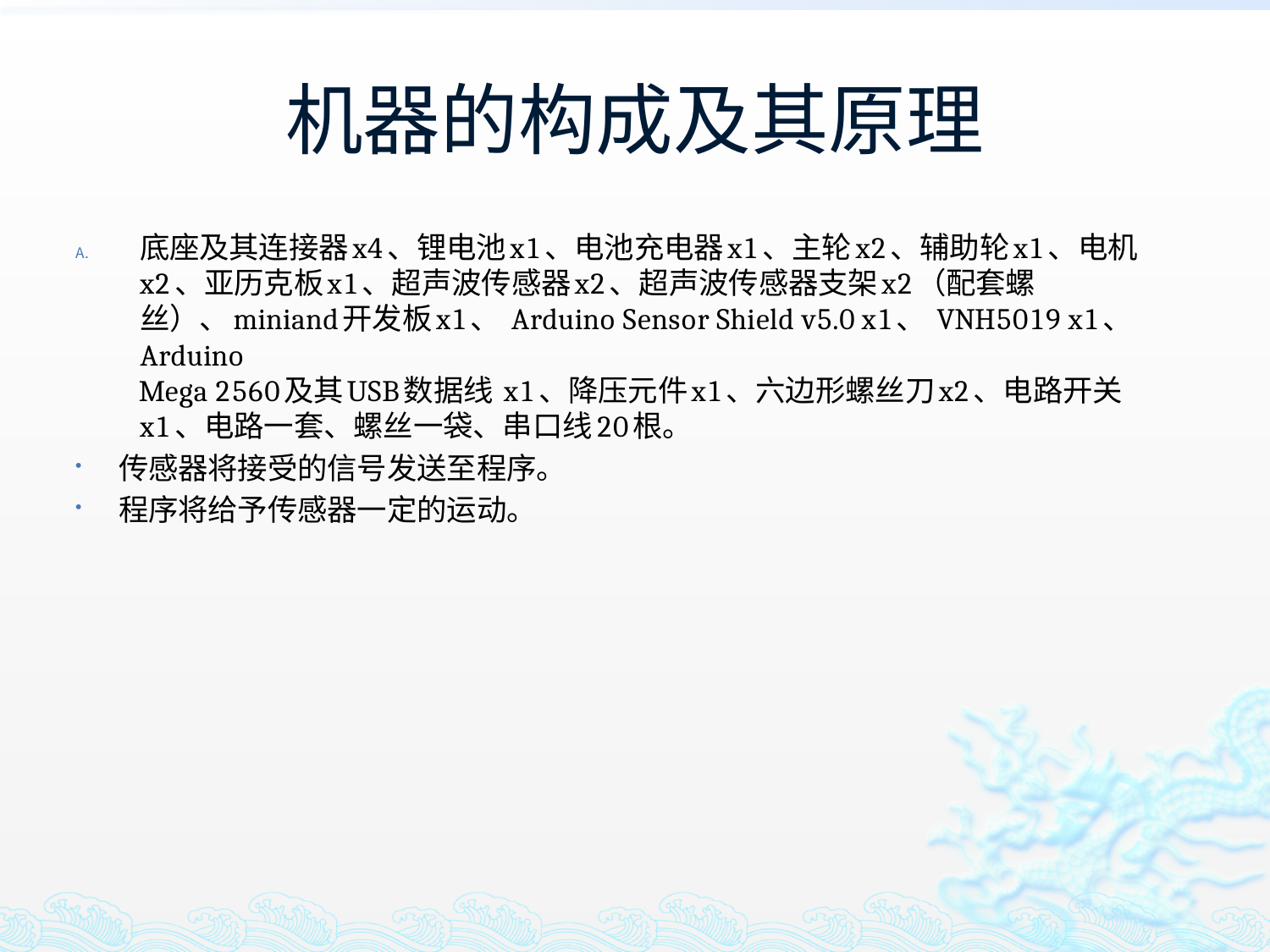

# 机器的构成及其原理
底座及其连接器x4、锂电池x1、电池充电器x1、主轮x2、辅助轮x1、电机x2、亚历克板x1、超声波传感器x2、超声波传感器支架x2（配套螺丝）、miniand开发板x1、 Arduino Sensor Shield v5.0 x1、 VNH5019 x1、 Arduino
Mega 2560及其USB数据线 x1、降压元件x1、六边形螺丝刀x2、电路开关
x1、电路一套、螺丝一袋、串口线20根。
传感器将接受的信号发送至程序。
程序将给予传感器一定的运动。